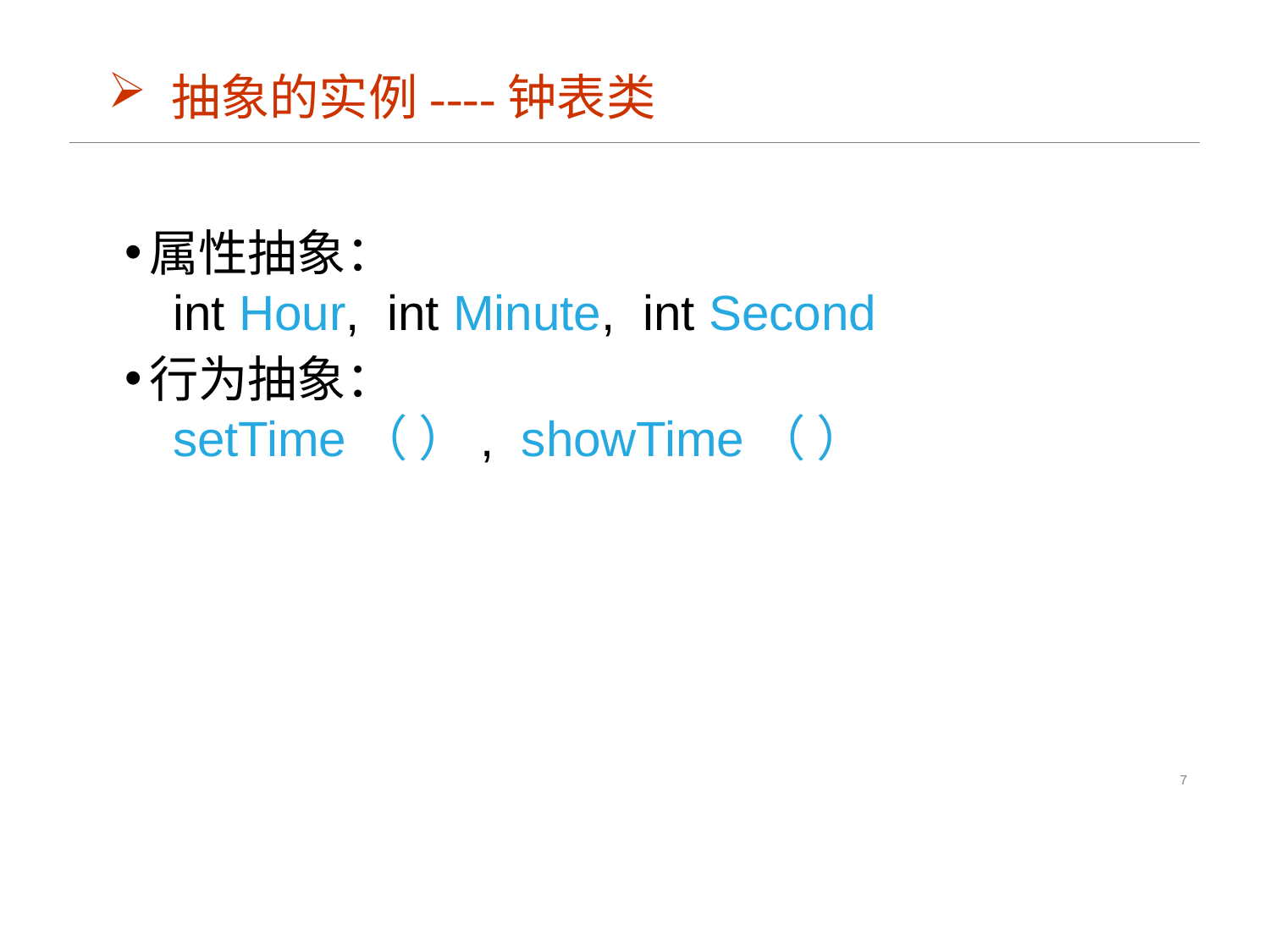

抽象的实例----钟表类

属性抽象：
int Hour,  int Minute,  int Second
行为抽象：
setTime（ ）,  showTime（ ）

7